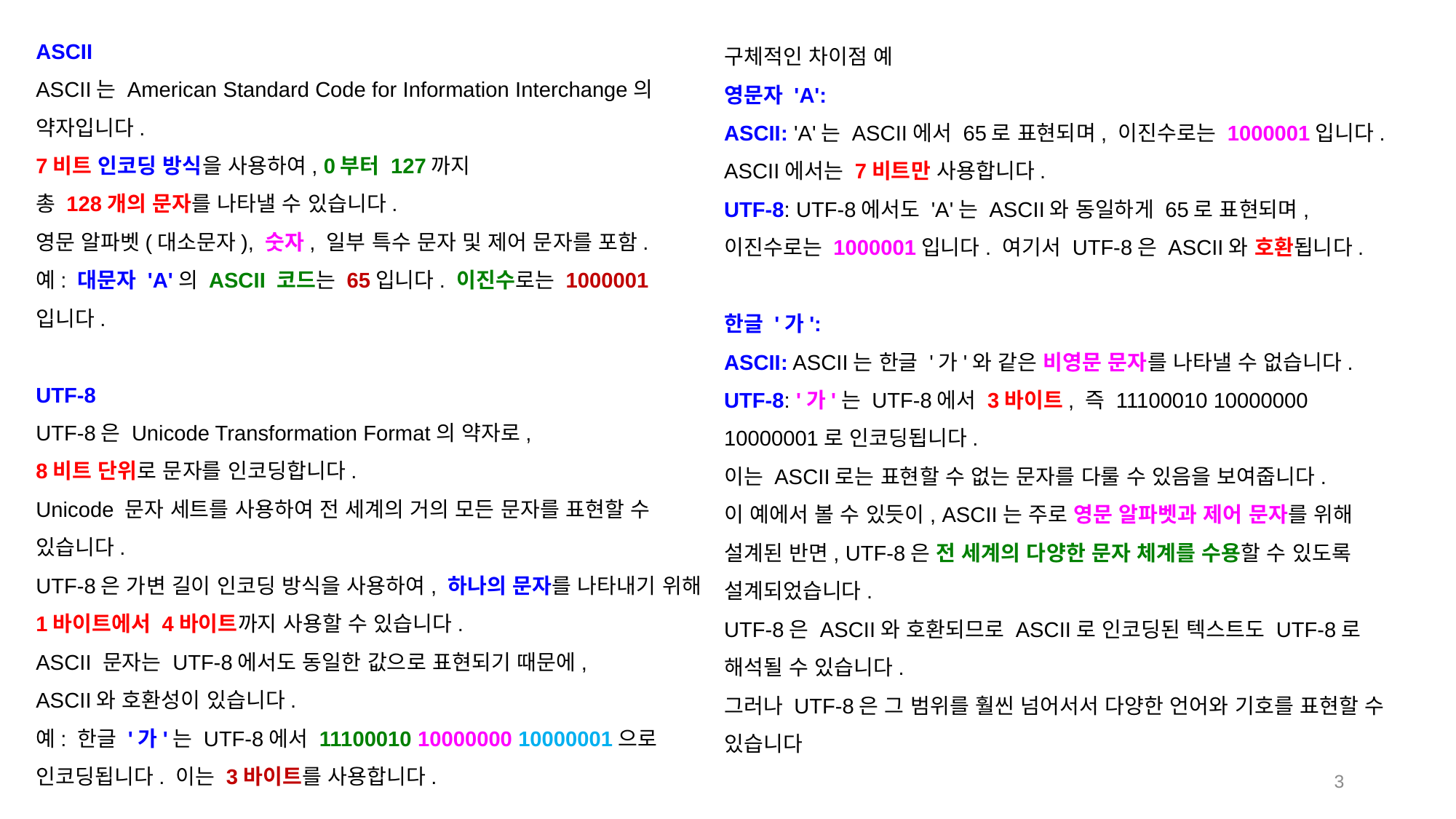

ASCII
ASCII는 American Standard Code for Information Interchange의
약자입니다.
7비트 인코딩 방식을 사용하여, 0부터 127까지
총 128개의 문자를 나타낼 수 있습니다.
영문 알파벳(대소문자), 숫자, 일부 특수 문자 및 제어 문자를 포함.
예: 대문자 'A'의 ASCII 코드는 65입니다. 이진수로는 1000001입니다.

UTF-8
UTF-8은 Unicode Transformation Format의 약자로,
8비트 단위로 문자를 인코딩합니다.
Unicode 문자 세트를 사용하여 전 세계의 거의 모든 문자를 표현할 수 있습니다.
UTF-8은 가변 길이 인코딩 방식을 사용하여, 하나의 문자를 나타내기 위해 1바이트에서 4바이트까지 사용할 수 있습니다.
ASCII 문자는 UTF-8에서도 동일한 값으로 표현되기 때문에,
ASCII와 호환성이 있습니다.
예: 한글 '가'는 UTF-8에서 11100010 10000000 10000001으로 인코딩됩니다. 이는 3바이트를 사용합니다.
구체적인 차이점 예
영문자 'A':
ASCII: 'A'는 ASCII에서 65로 표현되며, 이진수로는 1000001입니다. ASCII에서는 7비트만 사용합니다.
UTF-8: UTF-8에서도 'A'는 ASCII와 동일하게 65로 표현되며, 이진수로는 1000001입니다. 여기서 UTF-8은 ASCII와 호환됩니다.

한글 '가':
ASCII: ASCII는 한글 '가'와 같은 비영문 문자를 나타낼 수 없습니다.
UTF-8: '가'는 UTF-8에서 3바이트, 즉 11100010 10000000 10000001로 인코딩됩니다.
이는 ASCII로는 표현할 수 없는 문자를 다룰 수 있음을 보여줍니다.
이 예에서 볼 수 있듯이, ASCII는 주로 영문 알파벳과 제어 문자를 위해 설계된 반면, UTF-8은 전 세계의 다양한 문자 체계를 수용할 수 있도록 설계되었습니다.
UTF-8은 ASCII와 호환되므로 ASCII로 인코딩된 텍스트도 UTF-8로 해석될 수 있습니다.
그러나 UTF-8은 그 범위를 훨씬 넘어서서 다양한 언어와 기호를 표현할 수 있습니다
3